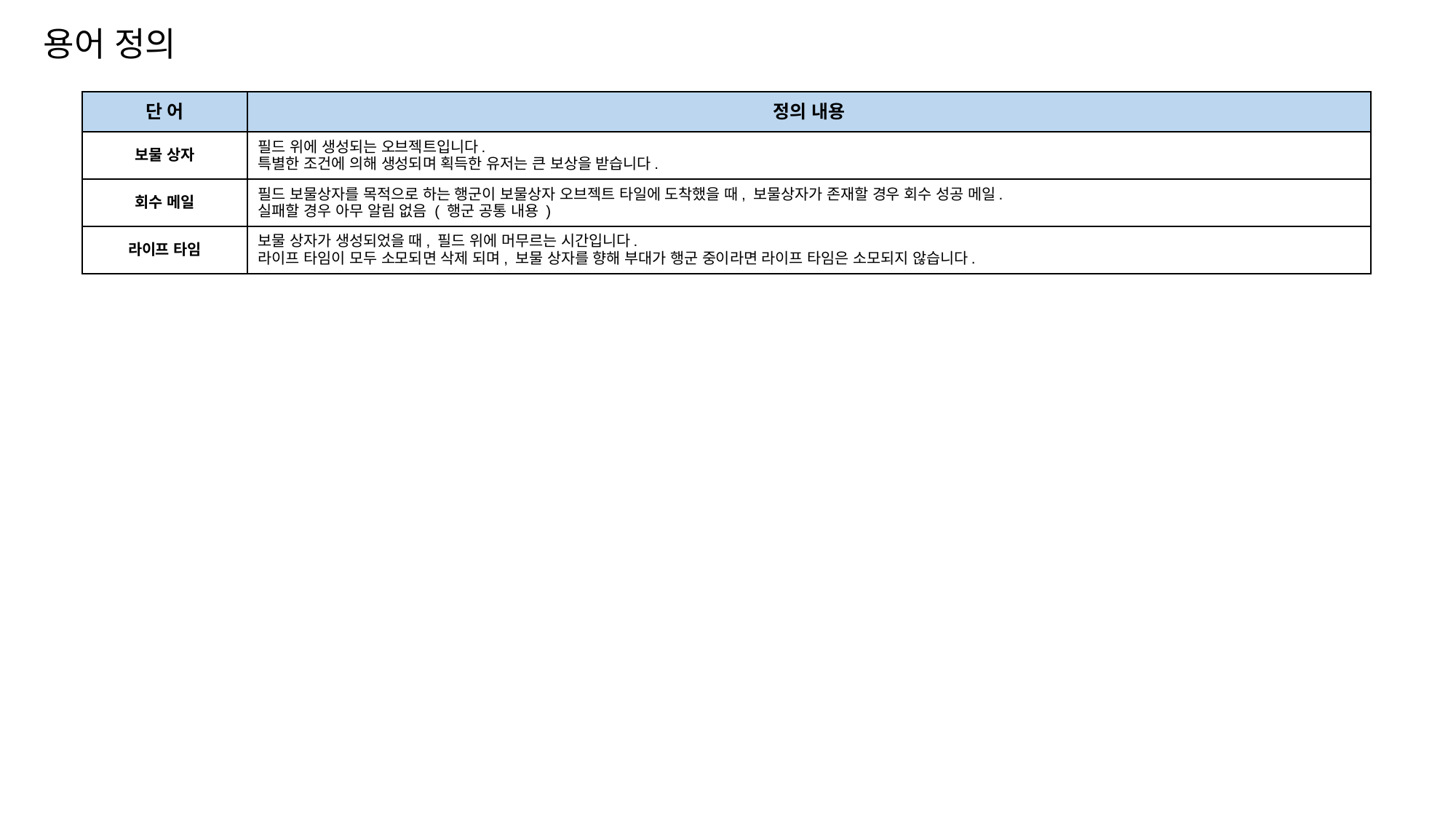

용어 정의
| 단 어 | 정의 내용 |
| --- | --- |
| 보물 상자 | 필드 위에 생성되는 오브젝트입니다. 특별한 조건에 의해 생성되며 획득한 유저는 큰 보상을 받습니다. |
| 회수 메일 | 필드 보물상자를 목적으로 하는 행군이 보물상자 오브젝트 타일에 도착했을 때, 보물상자가 존재할 경우 회수 성공 메일. 실패할 경우 아무 알림 없음 ( 행군 공통 내용 ) |
| 라이프 타임 | 보물 상자가 생성되었을 때, 필드 위에 머무르는 시간입니다. 라이프 타임이 모두 소모되면 삭제 되며, 보물 상자를 향해 부대가 행군 중이라면 라이프 타임은 소모되지 않습니다. |